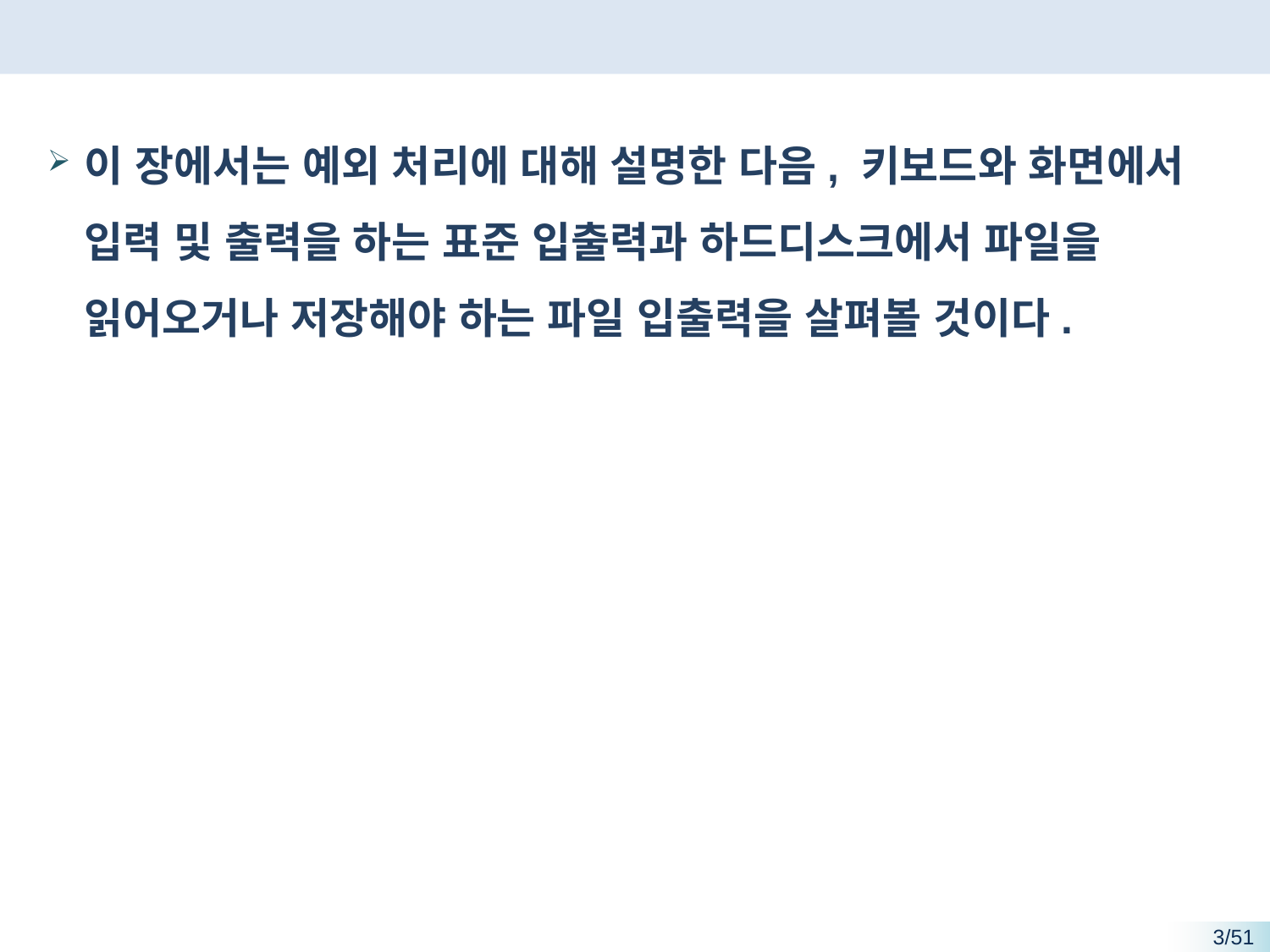

#
이 장에서는 예외 처리에 대해 설명한 다음, 키보드와 화면에서 입력 및 출력을 하는 표준 입출력과 하드디스크에서 파일을 읽어오거나 저장해야 하는 파일 입출력을 살펴볼 것이다.